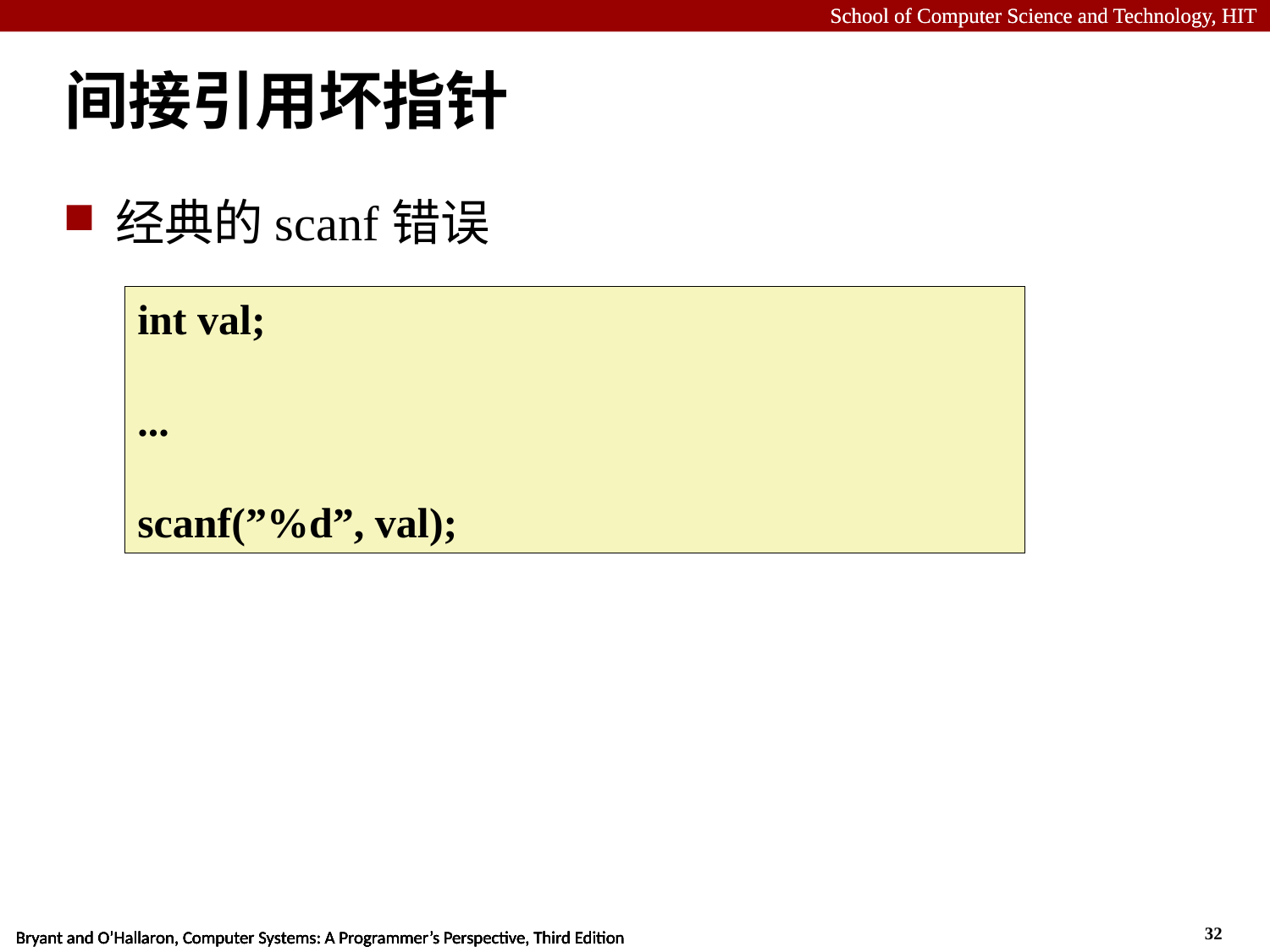

# 间接引用坏指针
经典的scanf错误
int val;

...

scanf(”%d”, val);